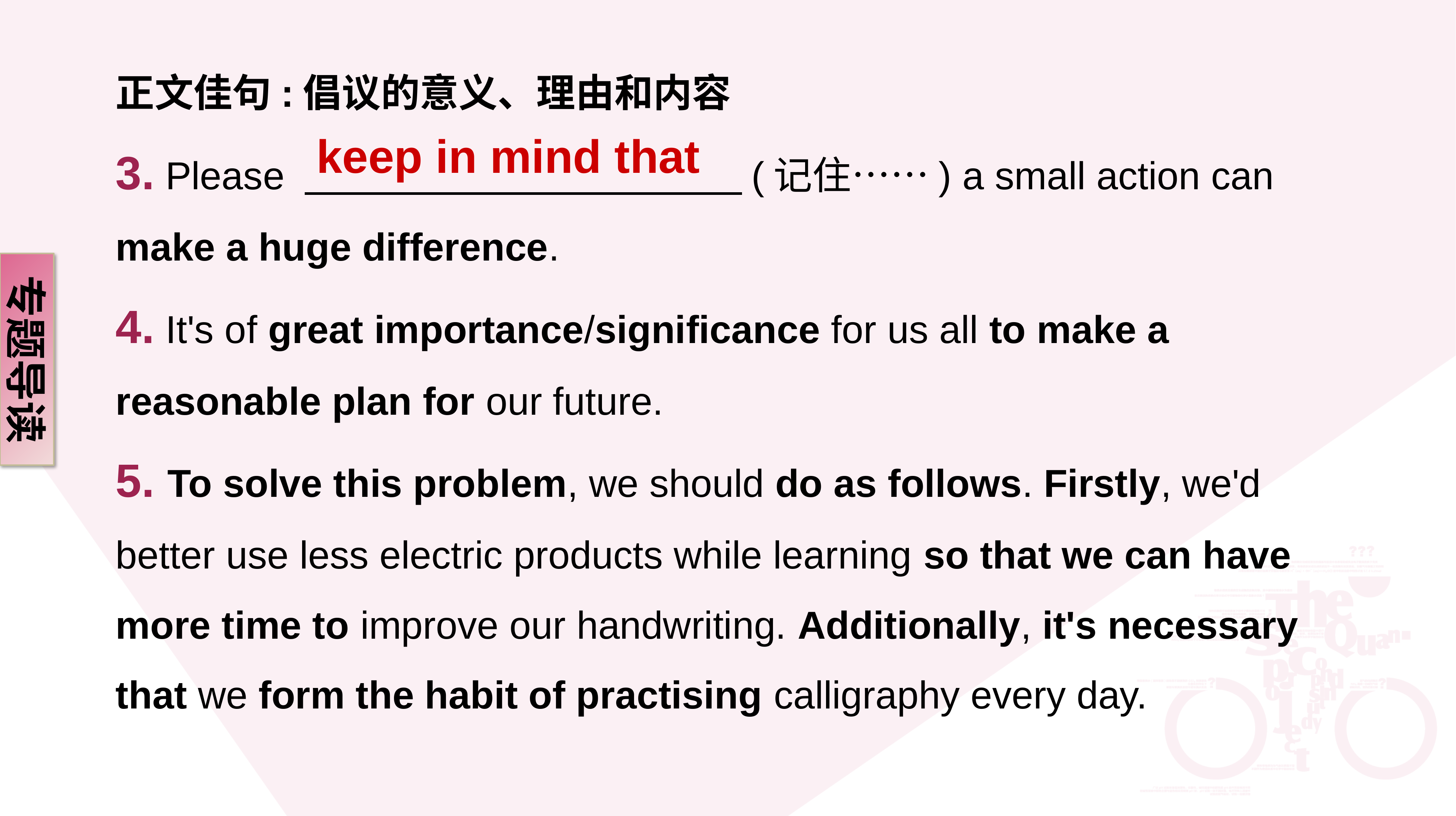

正文佳句:倡议的意义、理由和内容
3. Please 　   　　　　       　　　　(记住……) a small action can make a huge difference.
4. It's of great importance/significance for us all to make a reasonable plan for our future.
5. To solve this problem, we should do as follows. Firstly, we'd better use less electric products while learning so that we can have more time to improve our handwriting. Additionally, it's necessary that we form the habit of practising calligraphy every day.
keep in mind that
专题导读